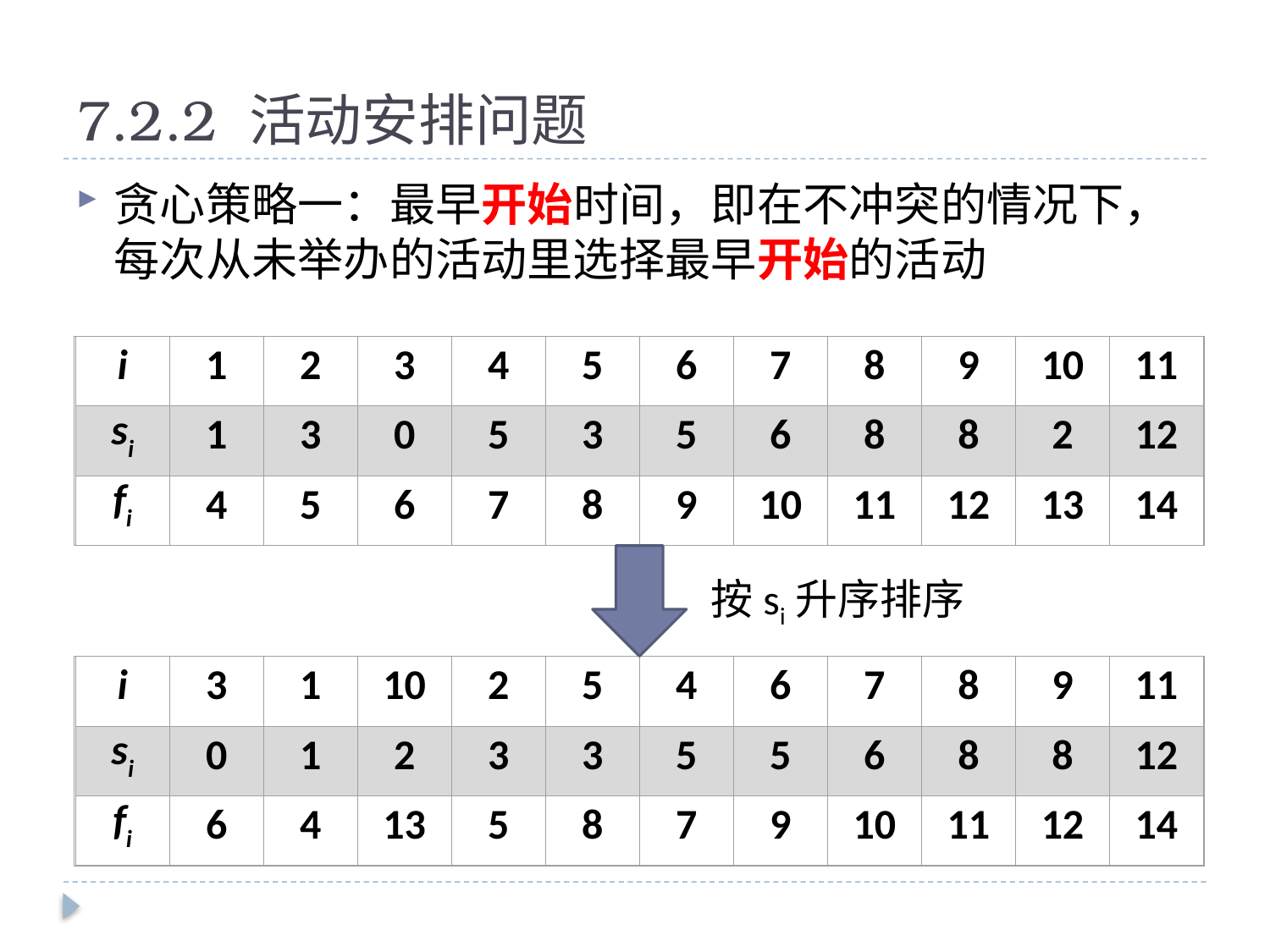

# 7.2.2 活动安排问题
贪心策略一：最早开始时间，即在不冲突的情况下，每次从未举办的活动里选择最早开始的活动
i

1

2

3

4

5

6

7

8

9

10

11

si

1

3

0

5

3

5

6

8

8

2

12

fi

4

5

6

7

8

9

10

11

12

13

14

按si升序排序
i

3

1

10

2

5

4

6

7

8

9

11

si

0

1

2

3

3

5

5

6

8

8

12

fi

6

4

13

5

8

7

9

10

11

12

14